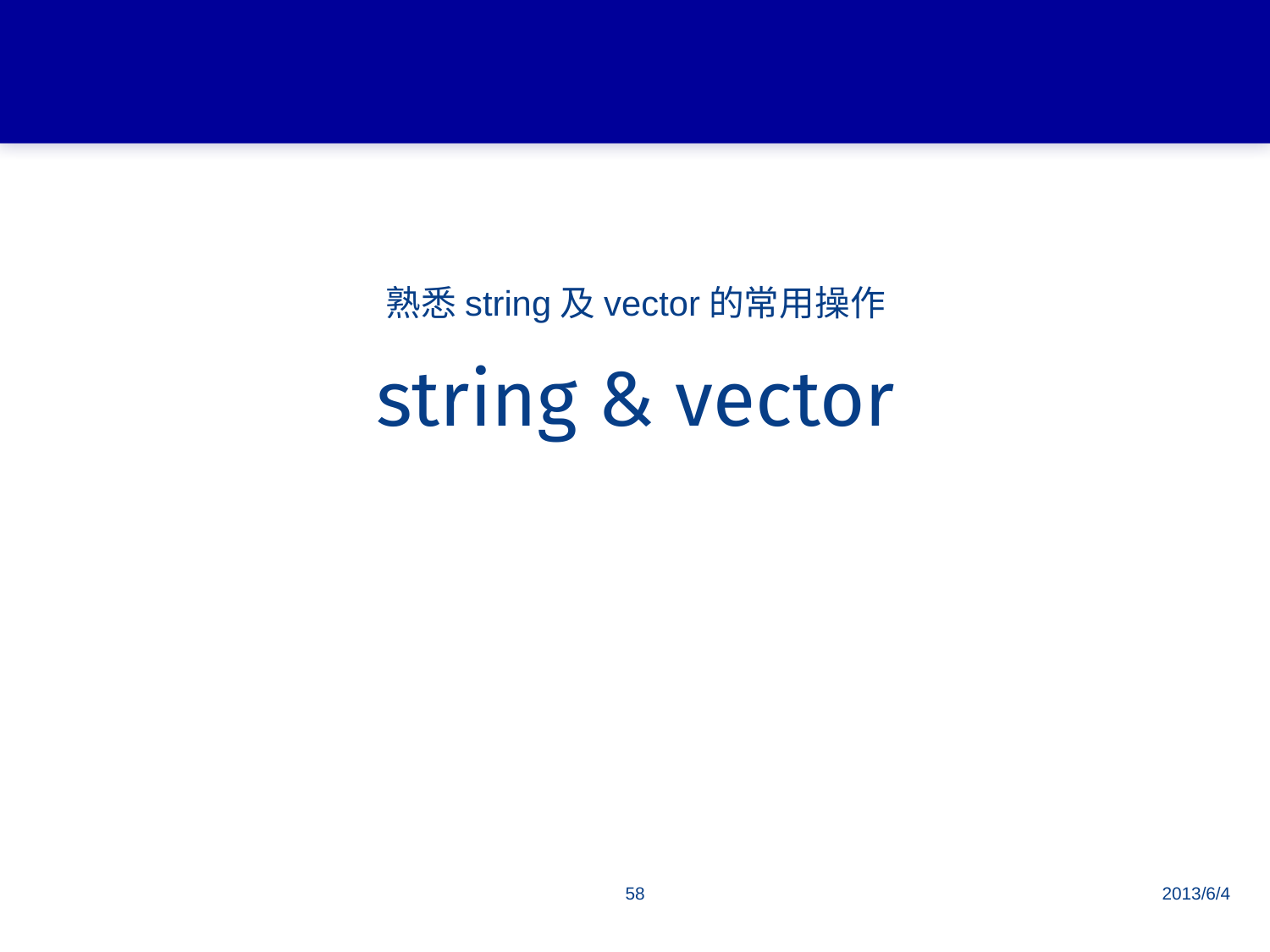

熟悉string及vector的常用操作
# string & vector
58
2013/6/4